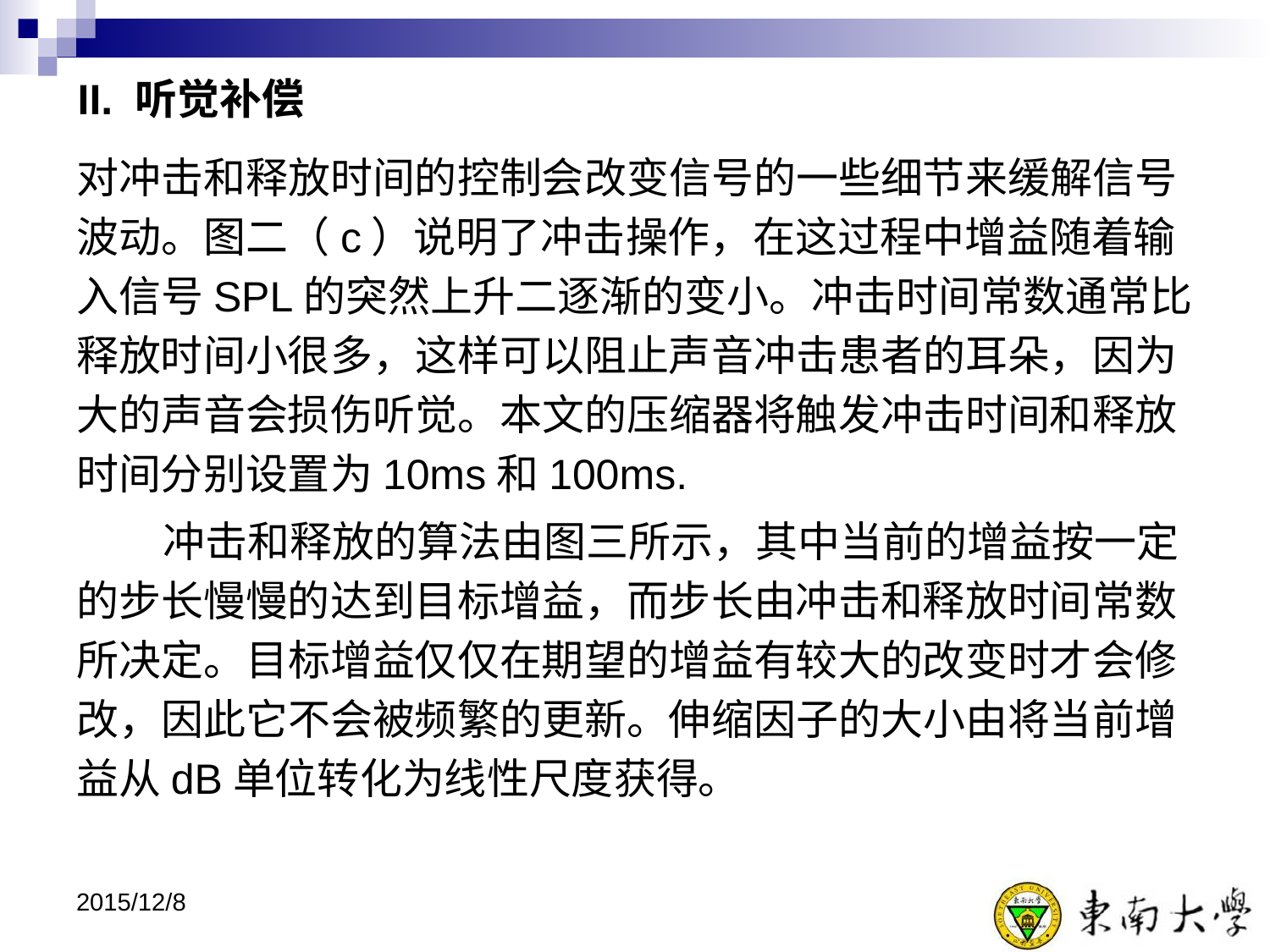

# II. 听觉补偿
对冲击和释放时间的控制会改变信号的一些细节来缓解信号波动。图二（c）说明了冲击操作，在这过程中增益随着输入信号SPL的突然上升二逐渐的变小。冲击时间常数通常比释放时间小很多，这样可以阻止声音冲击患者的耳朵，因为大的声音会损伤听觉。本文的压缩器将触发冲击时间和释放时间分别设置为10ms和100ms.
        冲击和释放的算法由图三所示，其中当前的增益按一定的步长慢慢的达到目标增益，而步长由冲击和释放时间常数所决定。目标增益仅仅在期望的增益有较大的改变时才会修改，因此它不会被频繁的更新。伸缩因子的大小由将当前增益从dB单位转化为线性尺度获得。

2015/12/8